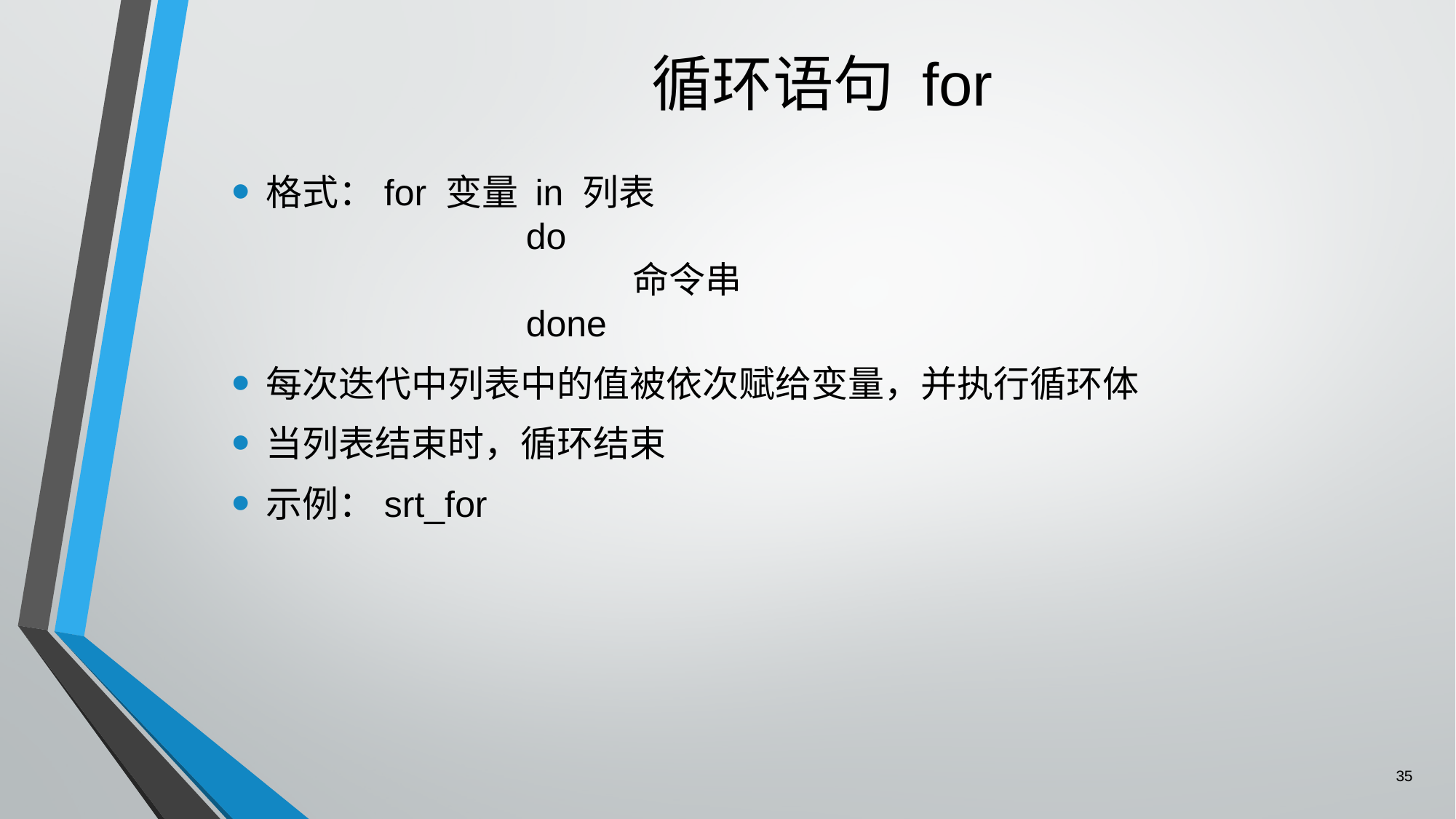

# 循环语句 for
格式：for 变量 in 列表
		    do
			   命令串
		    done
每次迭代中列表中的值被依次赋给变量，并执行循环体
当列表结束时，循环结束
示例：srt_for
35